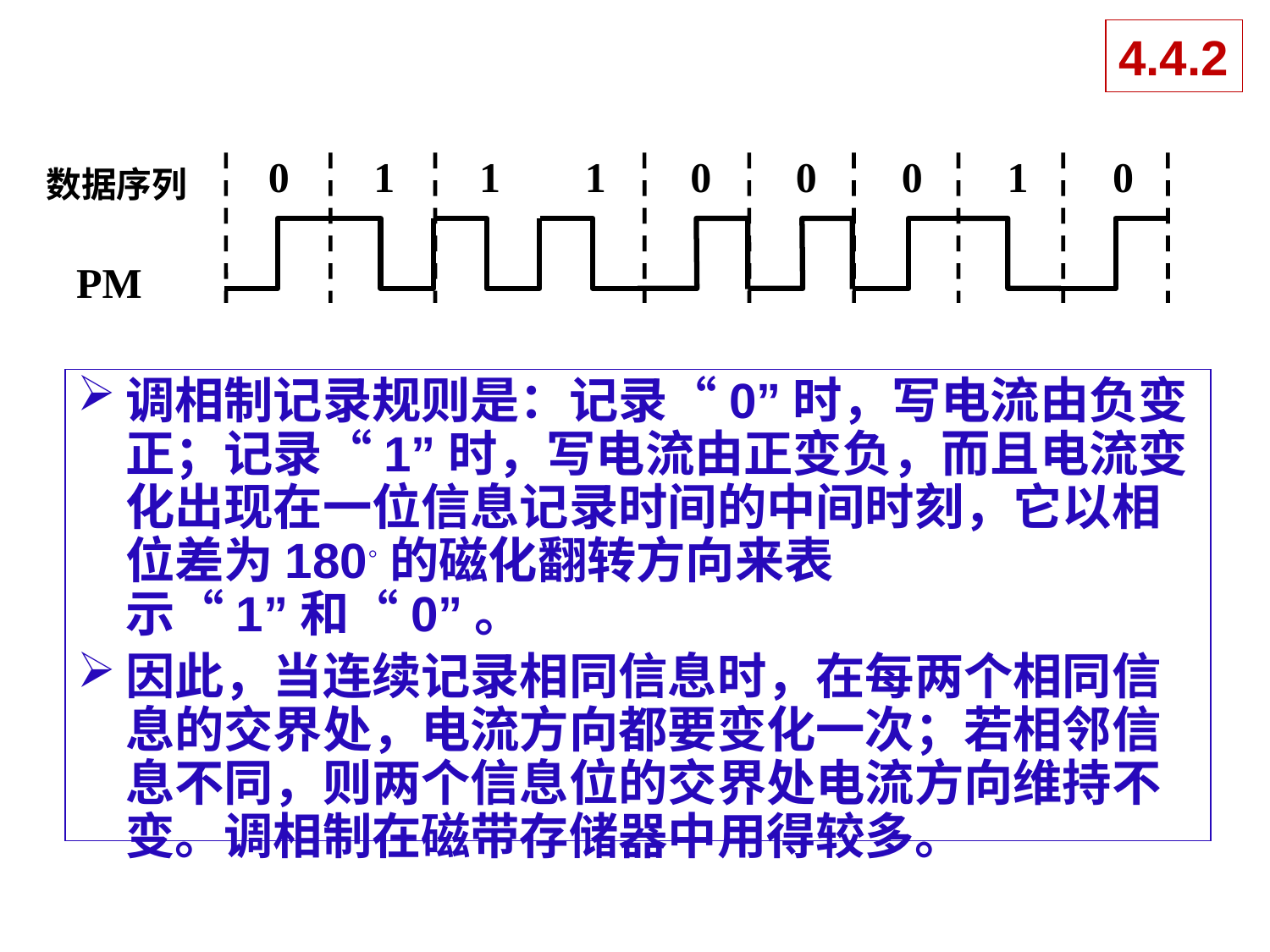

4.4.2
0
1
1
1
0
0
0
1
0

数据序列

PM
调相制记录规则是：记录“0”时，写电流由负变正；记录“1”时，写电流由正变负，而且电流变化出现在一位信息记录时间的中间时刻，它以相位差为180◦的磁化翻转方向来表示“1”和“0”。
因此，当连续记录相同信息时，在每两个相同信息的交界处，电流方向都要变化一次；若相邻信息不同，则两个信息位的交界处电流方向维持不变。调相制在磁带存储器中用得较多。